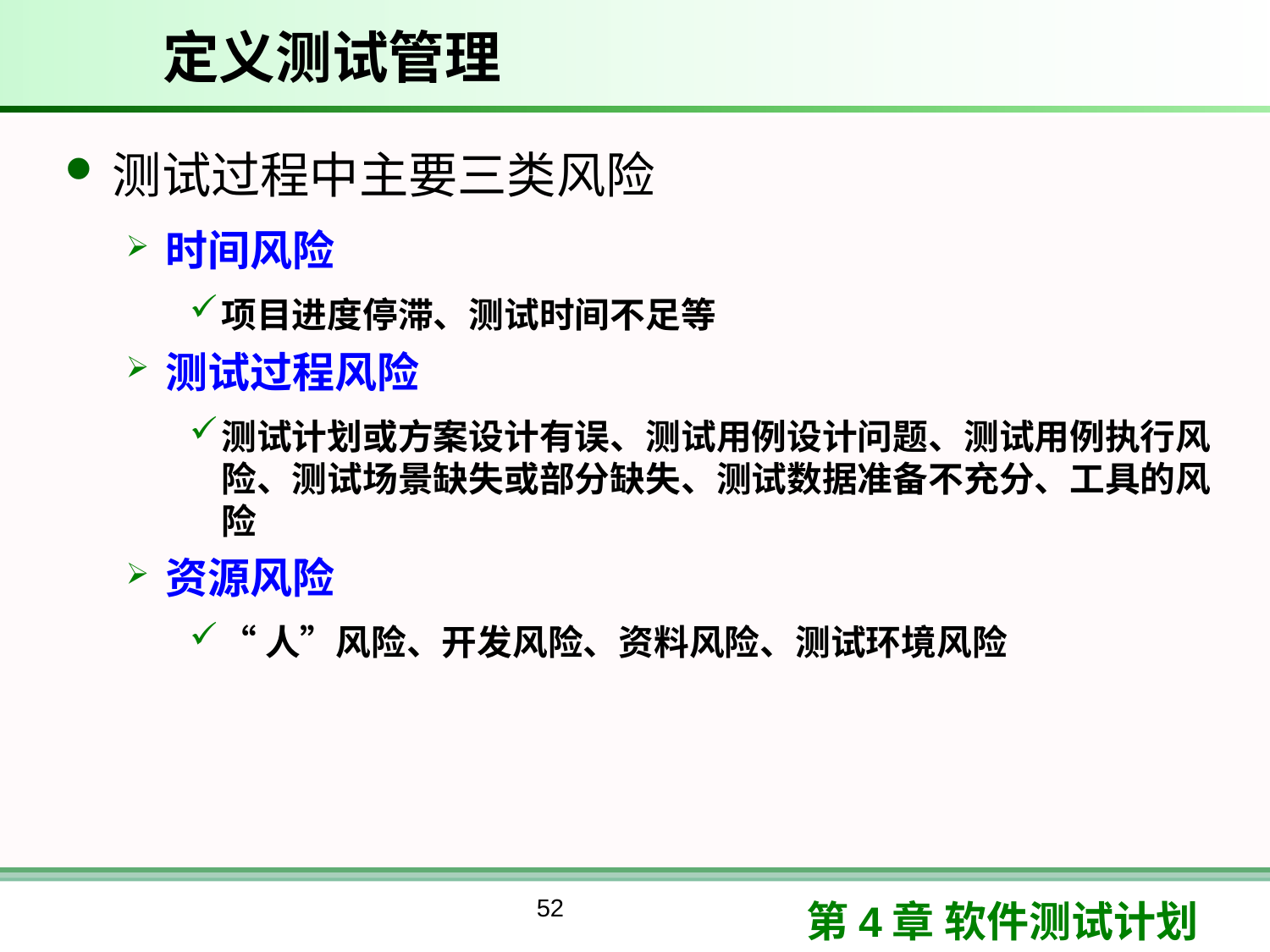

# 定义测试管理
测试过程中主要三类风险
时间风险
项目进度停滞、测试时间不足等
测试过程风险
测试计划或方案设计有误、测试用例设计问题、测试用例执行风险、测试场景缺失或部分缺失、测试数据准备不充分、工具的风险
资源风险
“人”风险、开发风险、资料风险、测试环境风险
52